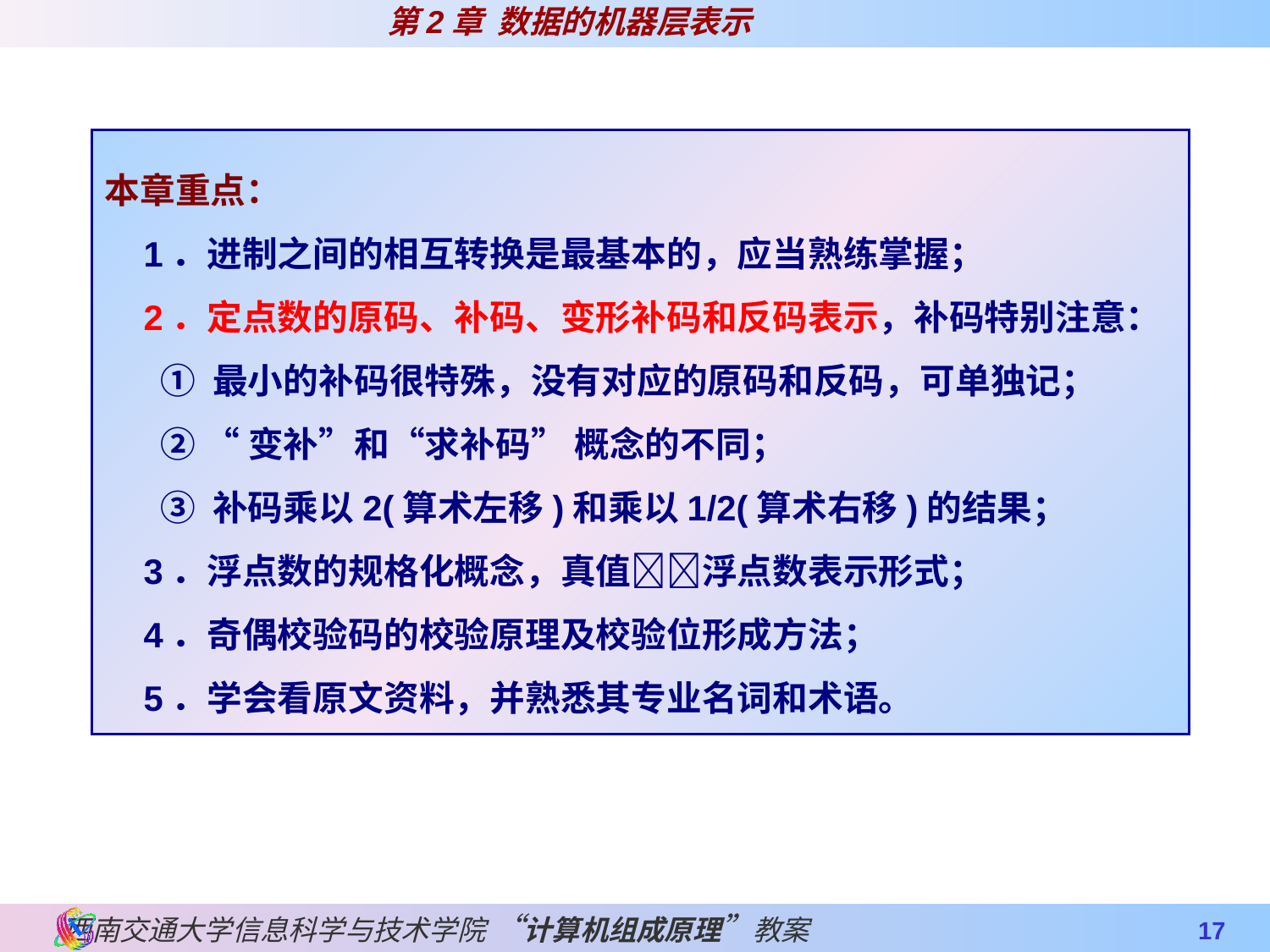

本章重点：
    1．进制之间的相互转换是最基本的，应当熟练掌握；
    2．定点数的原码、补码、变形补码和反码表示，补码特别注意：
       ① 最小的补码很特殊，没有对应的原码和反码，可单独记；
       ② “变补”和“求补码” 概念的不同；
       ③ 补码乘以2(算术左移)和乘以1/2(算术右移)的结果；
    3．浮点数的规格化概念，真值←→浮点数表示形式；
    4．奇偶校验码的校验原理及校验位形成方法；
    5．学会看原文资料，并熟悉其专业名词和术语。